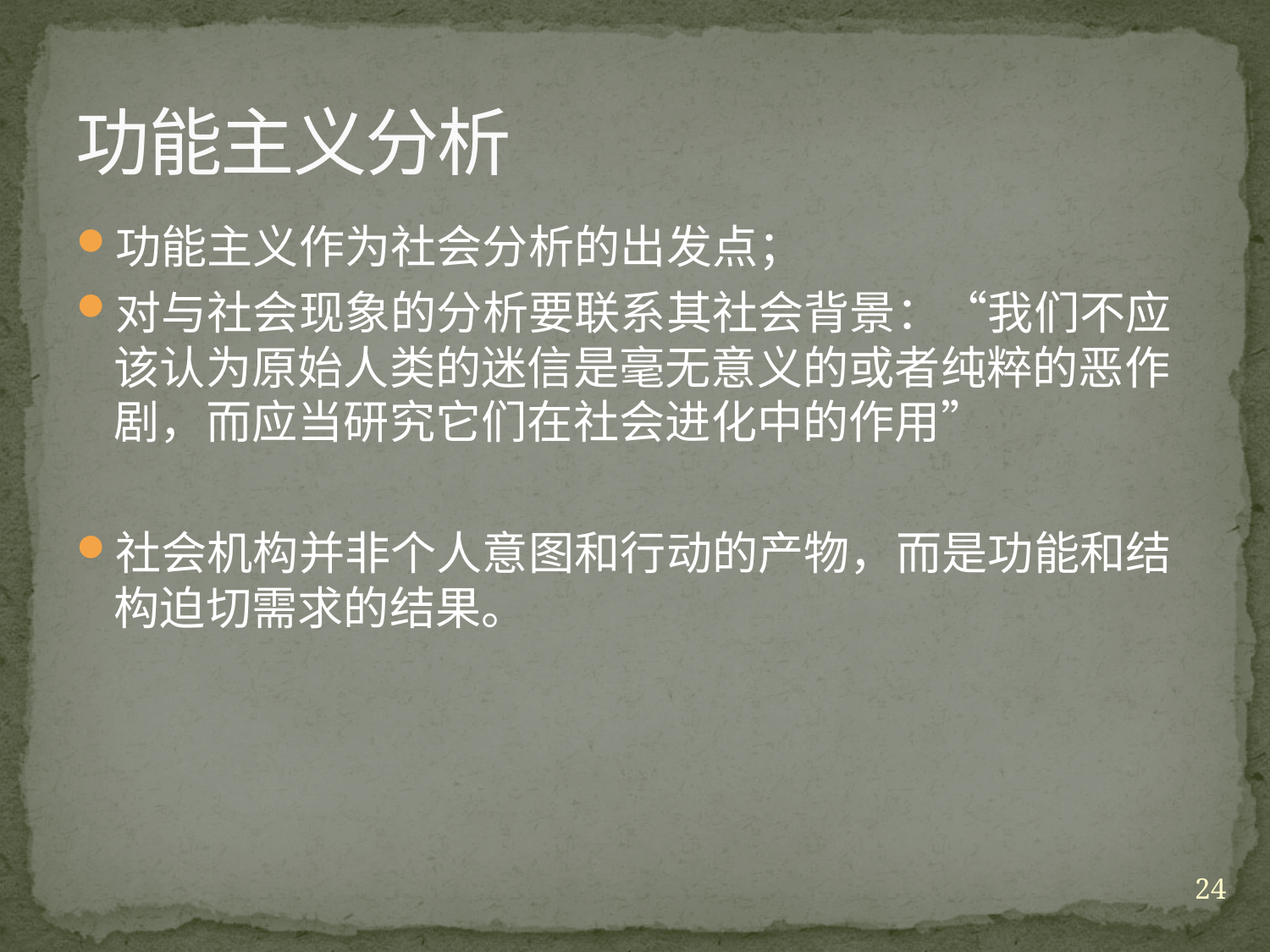

# 功能主义分析
功能主义作为社会分析的出发点；
对与社会现象的分析要联系其社会背景：“我们不应该认为原始人类的迷信是毫无意义的或者纯粹的恶作剧，而应当研究它们在社会进化中的作用”

社会机构并非个人意图和行动的产物，而是功能和结构迫切需求的结果。
24